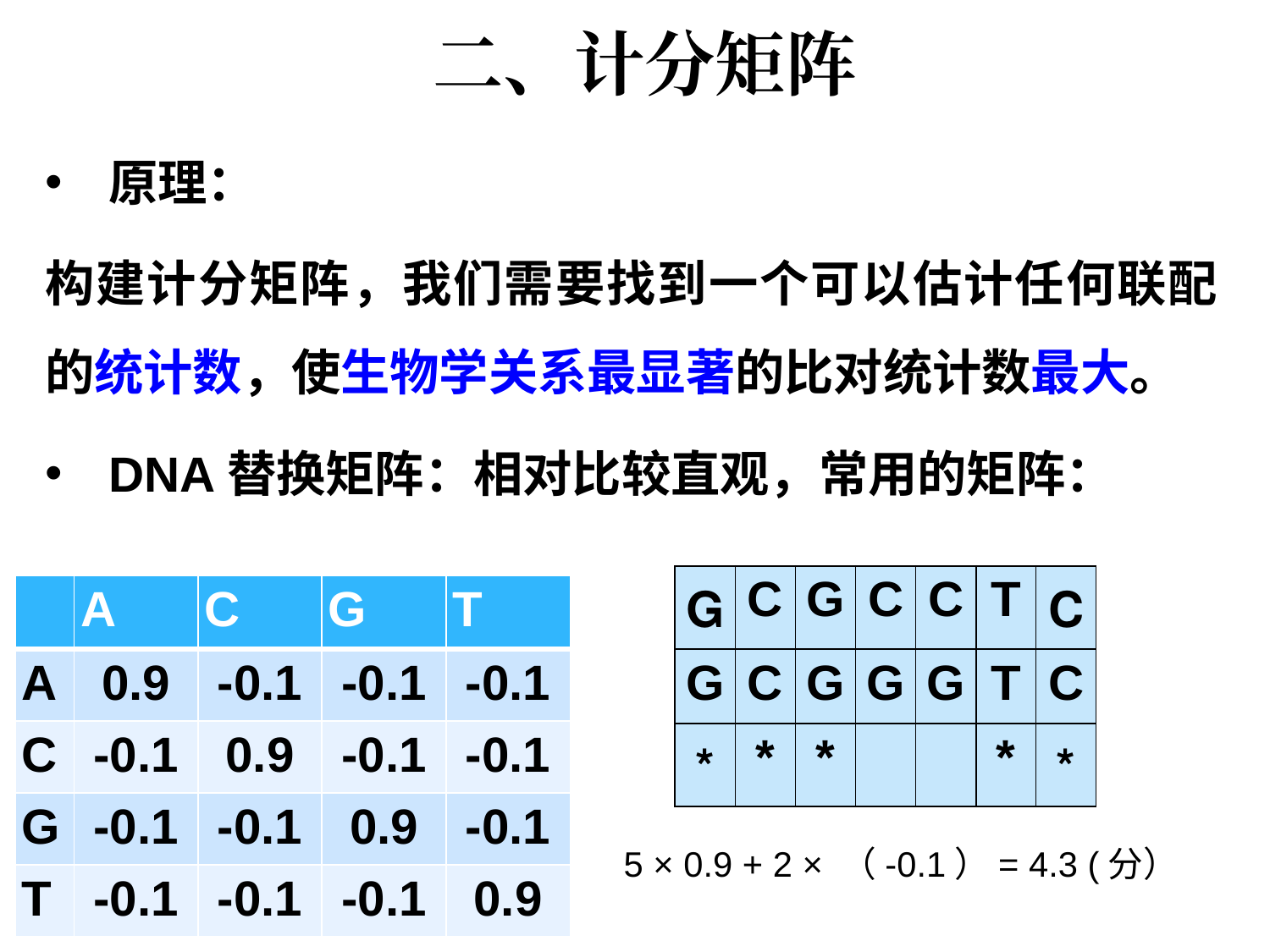

# 二、计分矩阵
原理：
构建计分矩阵，我们需要找到一个可以估计任何联配的统计数，使生物学关系最显著的比对统计数最大。
DNA替换矩阵：相对比较直观，常用的矩阵：

| G | C | G | C | C | T | C |
| --- | --- | --- | --- | --- | --- | --- |
| G | C | G | G | G | T | C |
| \* | \* | \* |  |  | \* | \* |
|  | A | C | G | T |
| --- | --- | --- | --- | --- |
| A | 0.9 | -0.1 | -0.1 | -0.1 |
| C | -0.1 | 0.9 | -0.1 | -0.1 |
| G | -0.1 | -0.1 | 0.9 | -0.1 |
| T | -0.1 | -0.1 | -0.1 | 0.9 |
5 × 0.9 + 2 × （-0.1）= 4.3 (分）